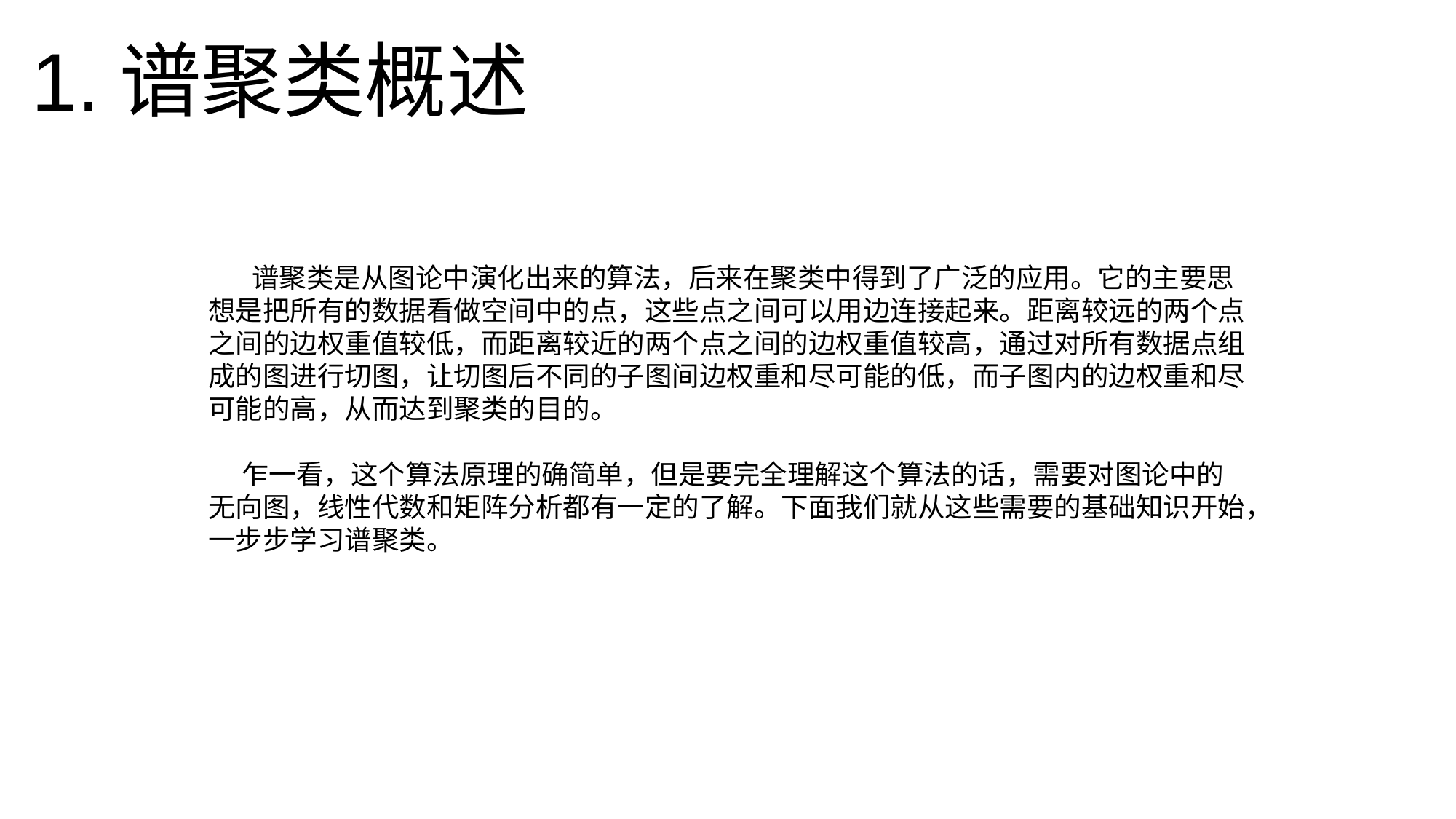

1.谱聚类概述
      谱聚类是从图论中演化出来的算法，后来在聚类中得到了广泛的应用。它的主要思想是把所有的数据看做空间中的点，这些点之间可以用边连接起来。距离较远的两个点之间的边权重值较低，而距离较近的两个点之间的边权重值较高，通过对所有数据点组成的图进行切图，让切图后不同的子图间边权重和尽可能的低，而子图内的边权重和尽可能的高，从而达到聚类的目的。

　 乍一看，这个算法原理的确简单，但是要完全理解这个算法的话，需要对图论中的无向图，线性代数和矩阵分析都有一定的了解。下面我们就从这些需要的基础知识开始，一步步学习谱聚类。